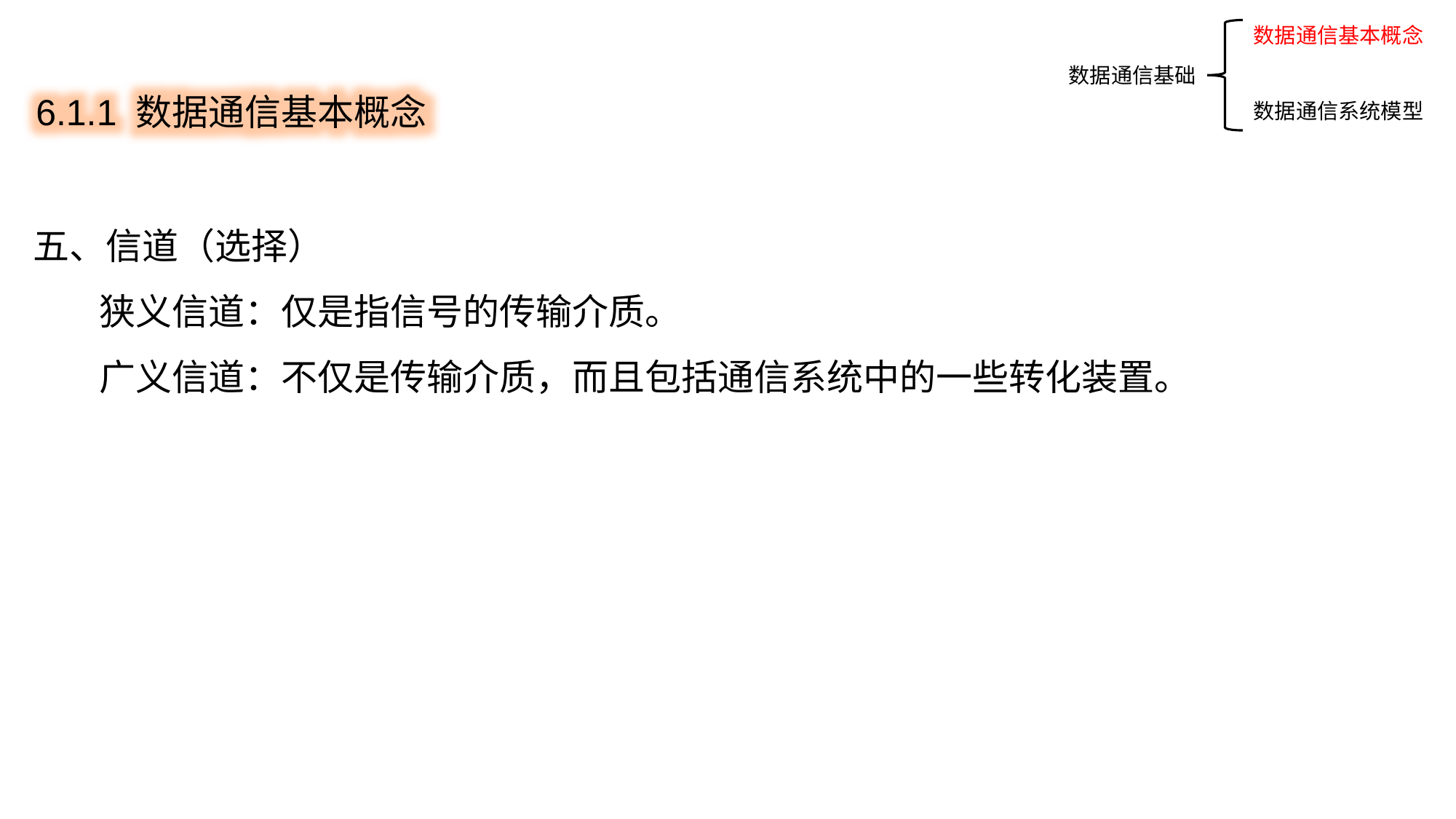

数据通信基本概念

数据通信系统模型

6.1.1 数据通信基本概念
数据通信基础
五、信道（选择）
       狭义信道：仅是指信号的传输介质。
       广义信道：不仅是传输介质，而且包括通信系统中的一些转化装置。